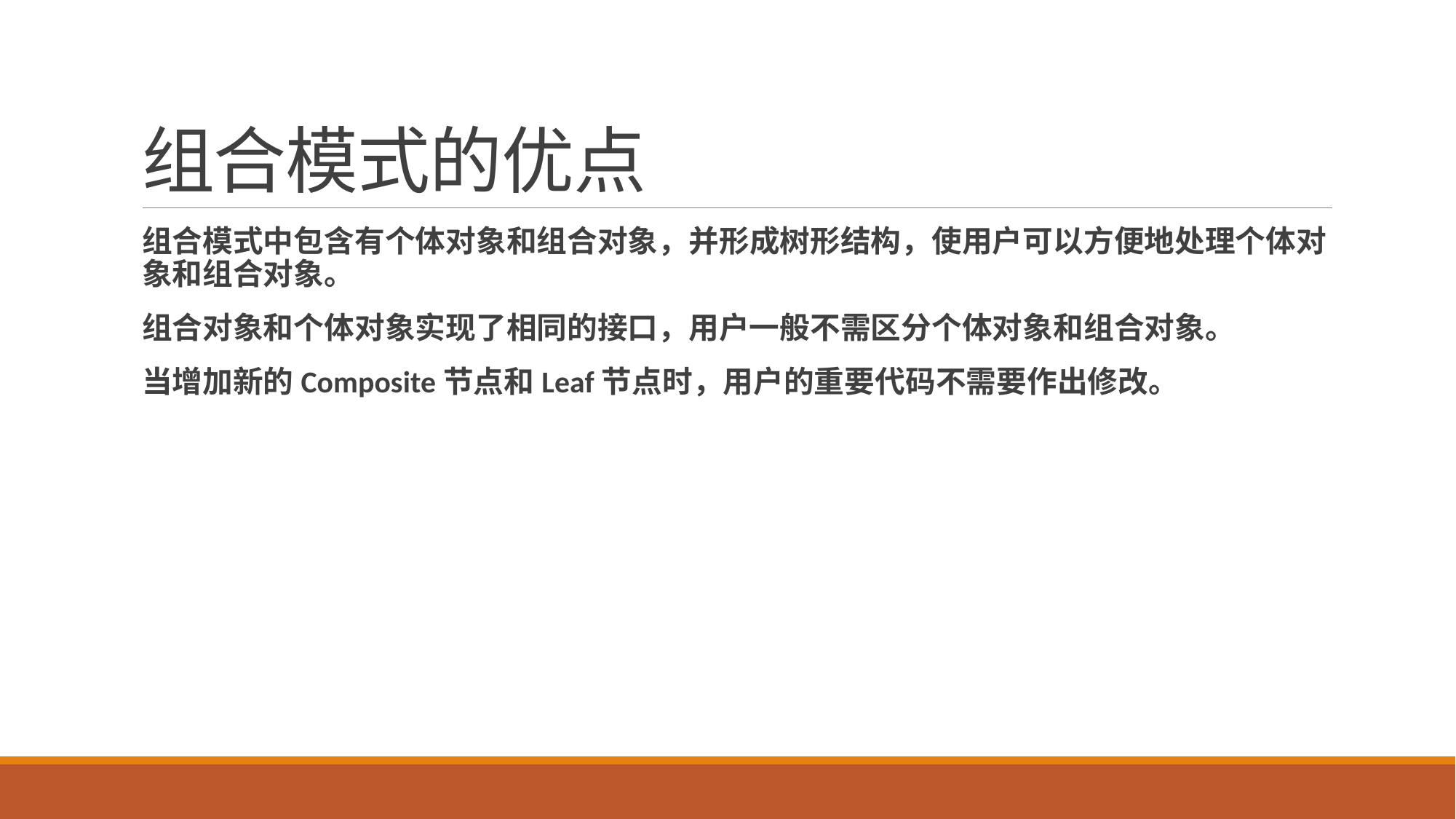

# 组合模式的优点
组合模式中包含有个体对象和组合对象，并形成树形结构，使用户可以方便地处理个体对象和组合对象。
组合对象和个体对象实现了相同的接口，用户一般不需区分个体对象和组合对象。
当增加新的Composite节点和Leaf节点时，用户的重要代码不需要作出修改。